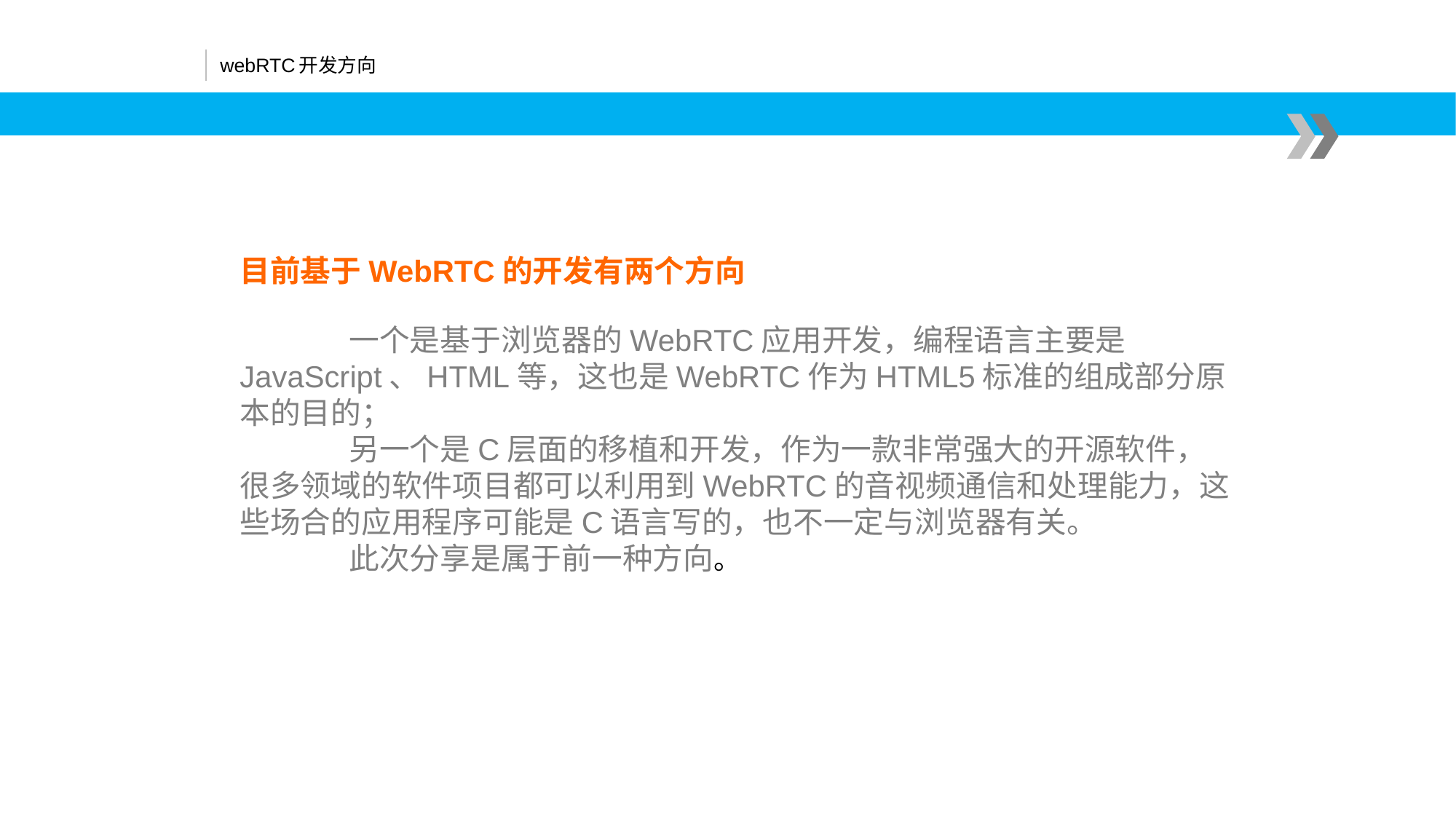

# webRTC开发方向
目前基于WebRTC的开发有两个方向

	一个是基于浏览器的WebRTC应用开发，编程语言主要是JavaScript、HTML等，这也是WebRTC作为HTML5标准的组成部分原本的目的；
	另一个是C层面的移植和开发，作为一款非常强大的开源软件，很多领域的软件项目都可以利用到WebRTC的音视频通信和处理能力，这些场合的应用程序可能是C语言写的，也不一定与浏览器有关。
    	此次分享是属于前一种方向。